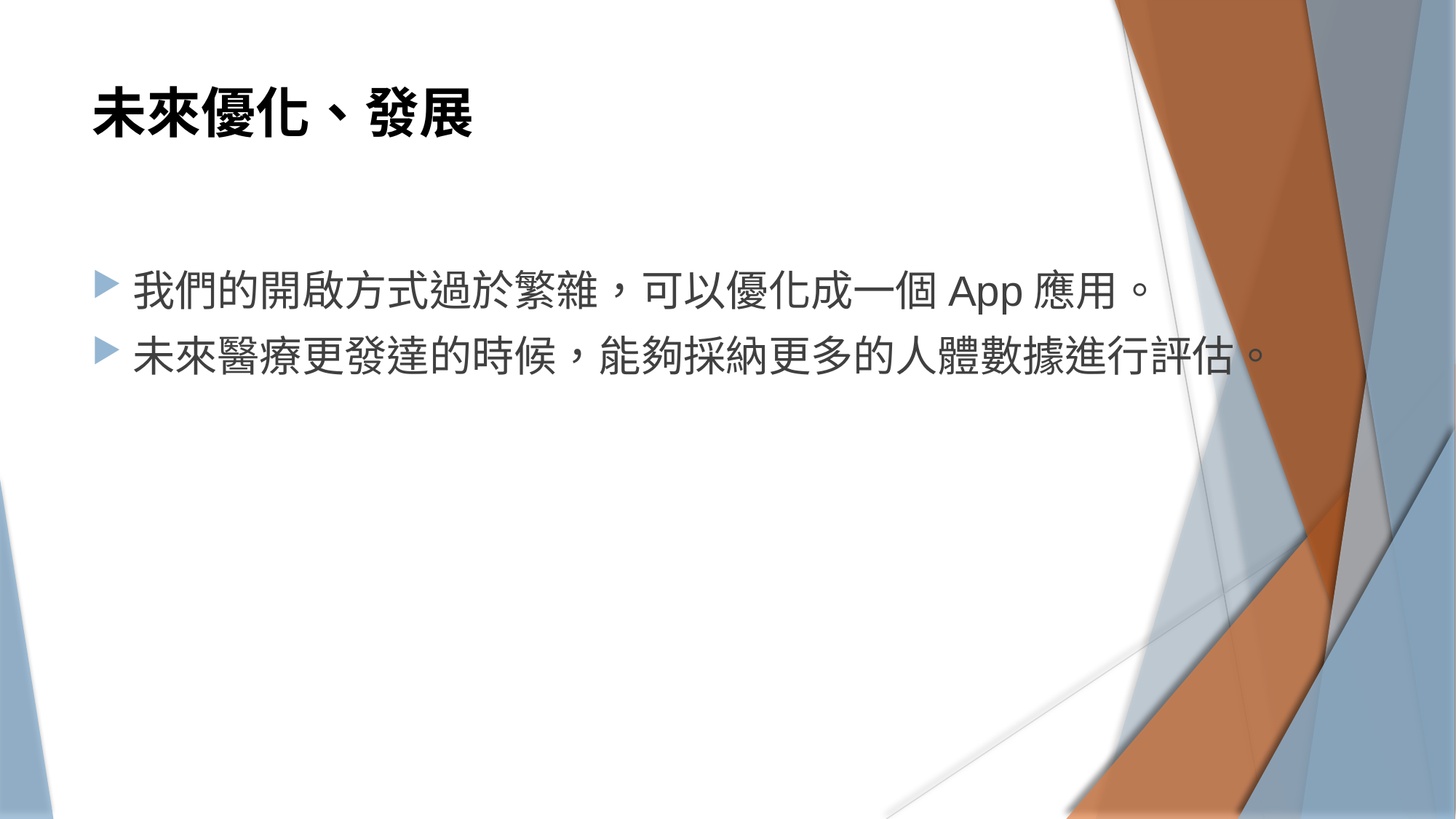

# 未來優化、發展
我們的開啟方式過於繁雜，可以優化成一個App應用。
未來醫療更發達的時候，能夠採納更多的人體數據進行評估。